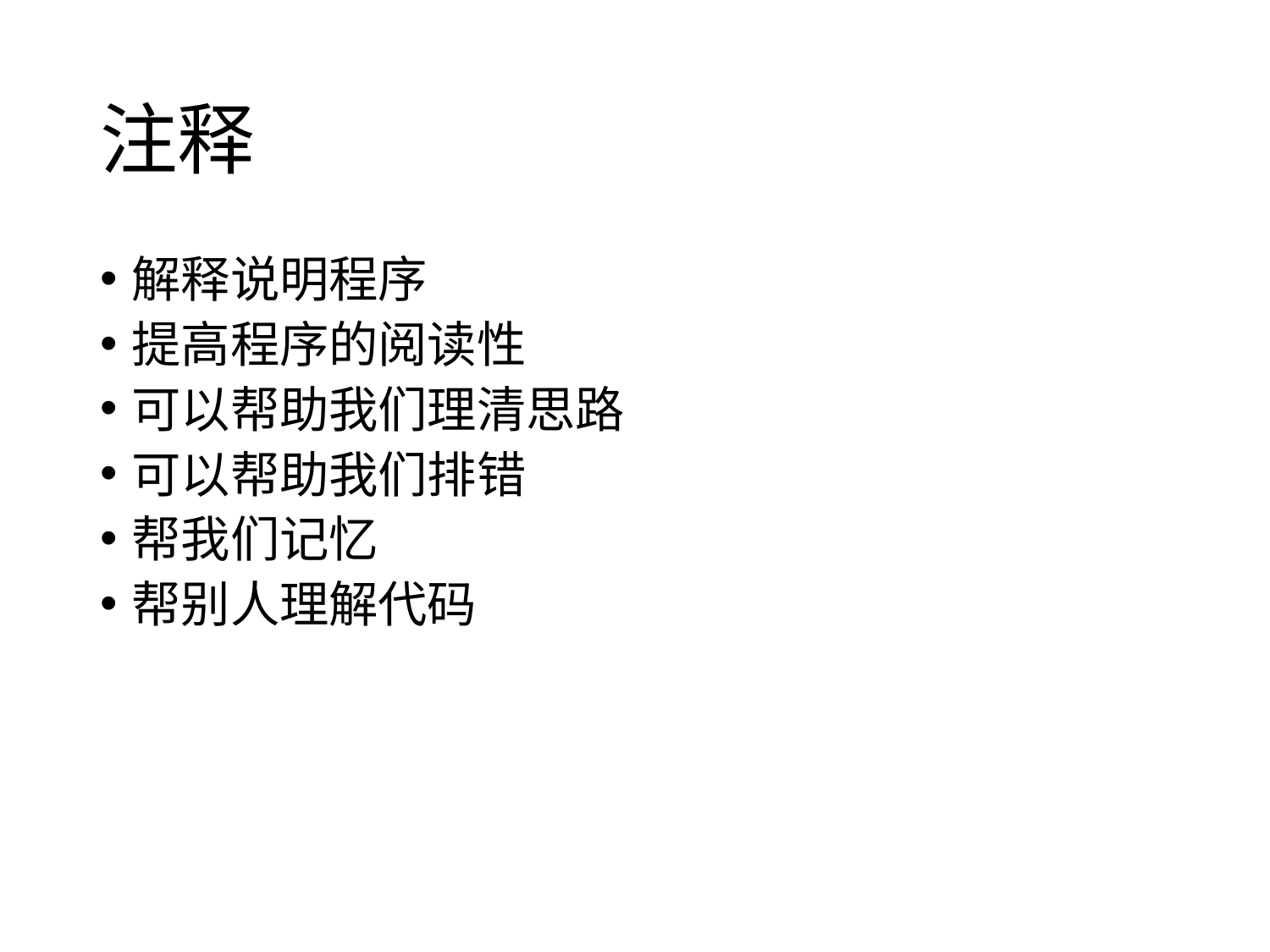

# 注释
解释说明程序
提高程序的阅读性
可以帮助我们理清思路
可以帮助我们排错
帮我们记忆
帮别人理解代码